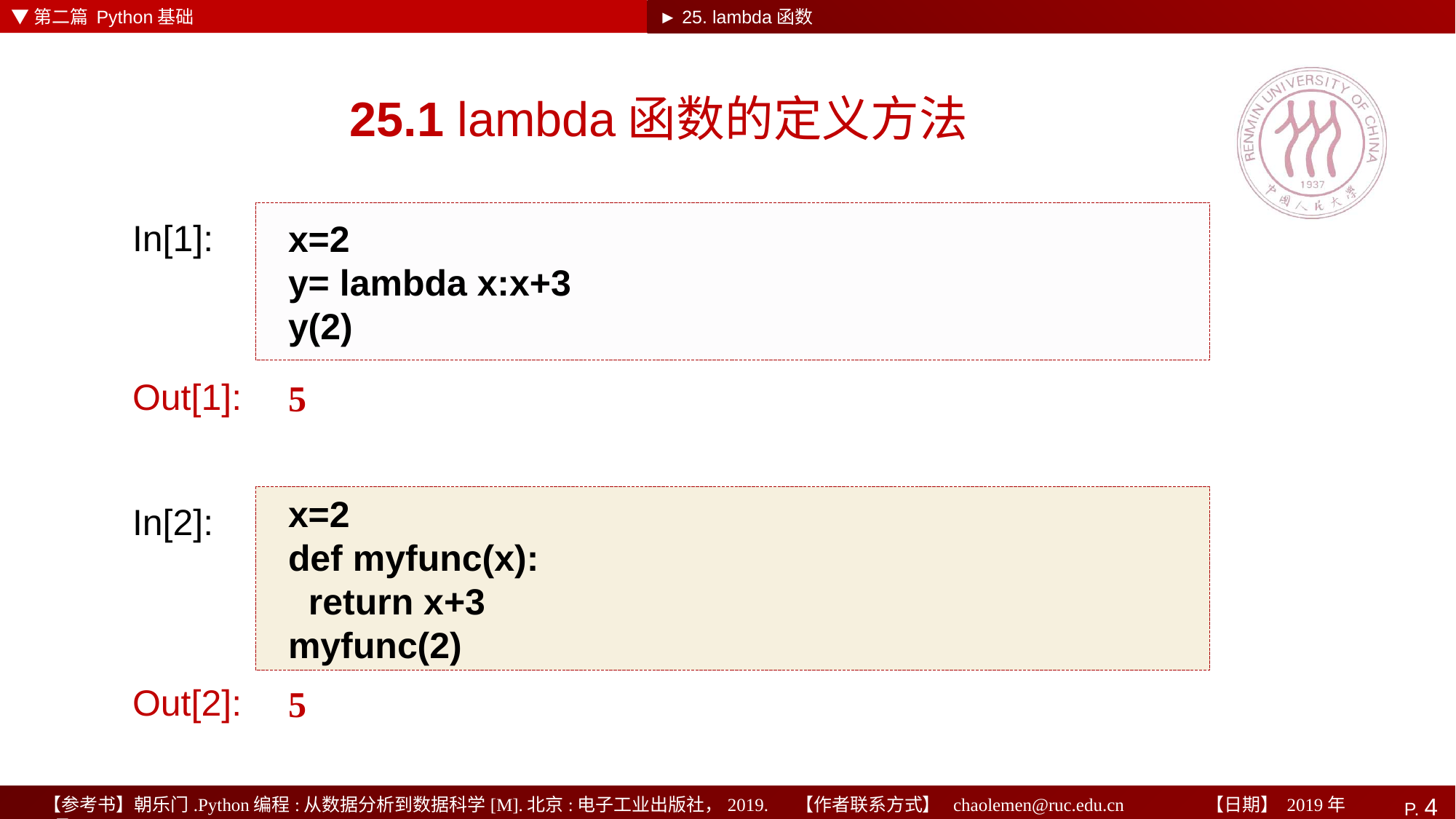

▼第二篇 Python基础
► 25. lambda函数
# 25.1 lambda函数的定义方法
x=2
y= lambda x:x+3
y(2)
In[1]:
5
Out[1]:
x=2
def myfunc(x):
  return x+3
myfunc(2)
In[2]:
5
Out[2]: